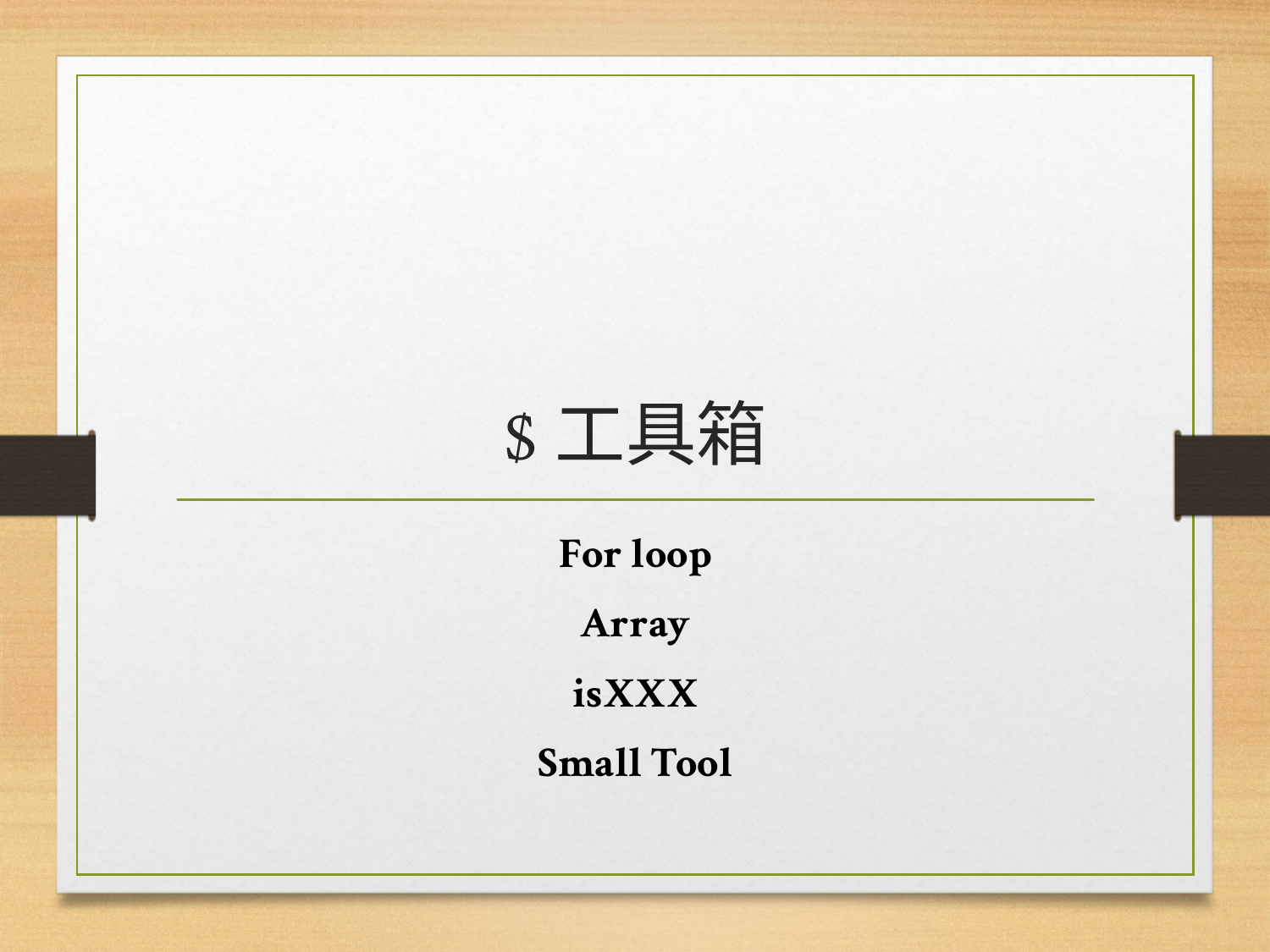

# $工具箱
For loop
Array
isXXX
Small Tool